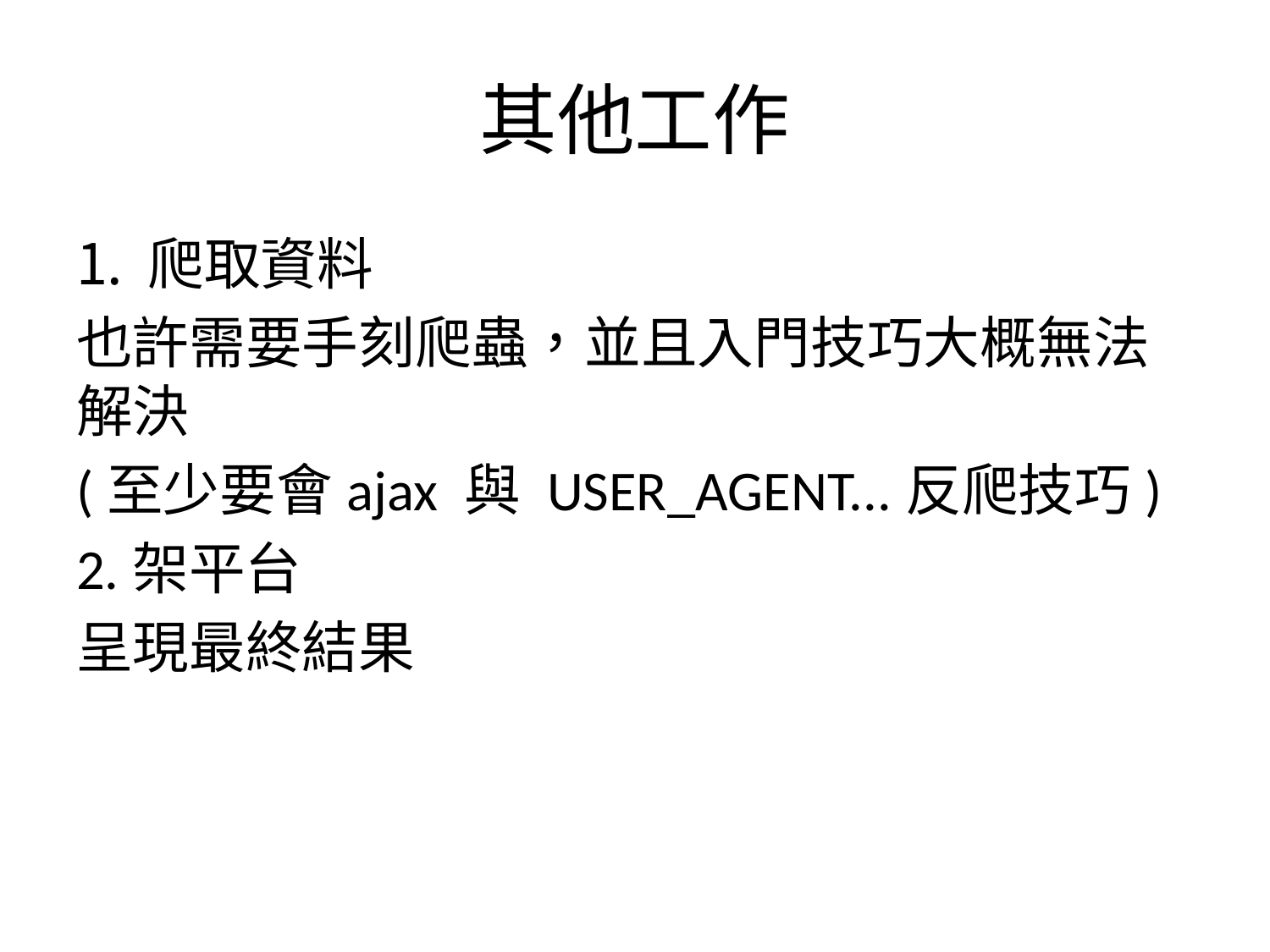

# 其他工作
爬取資料
也許需要手刻爬蟲，並且入門技巧大概無法解決
(至少要會ajax 與 USER_AGENT...反爬技巧)
2.架平台
呈現最終結果